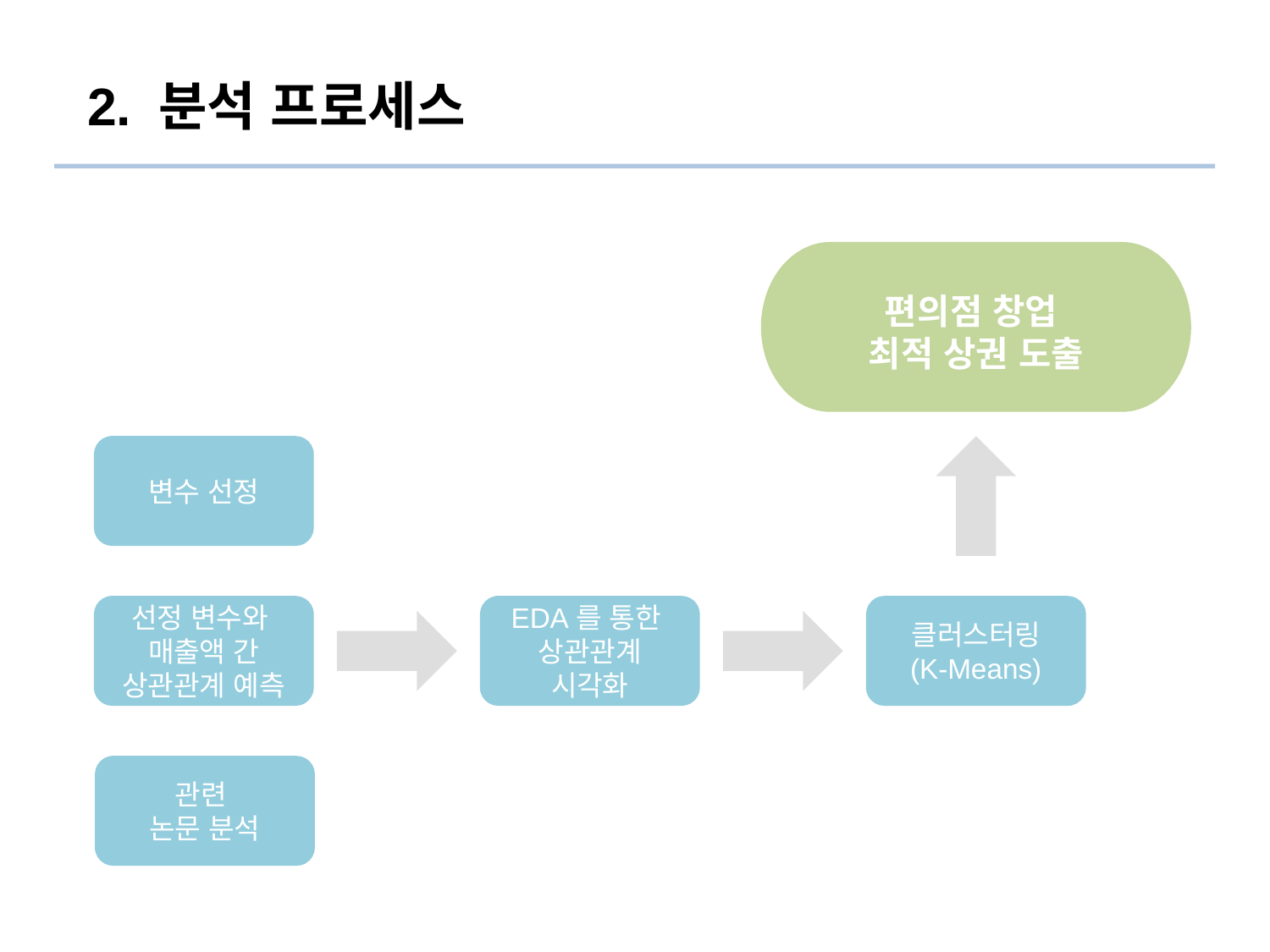

2. 분석 프로세스

편의점 창업
최적 상권 도출
변수 선정

EDA를 통한
상관관계
시각화
클러스터링
(K-Means)
선정 변수와
매출액 간
상관관계 예측

관련
논문 분석